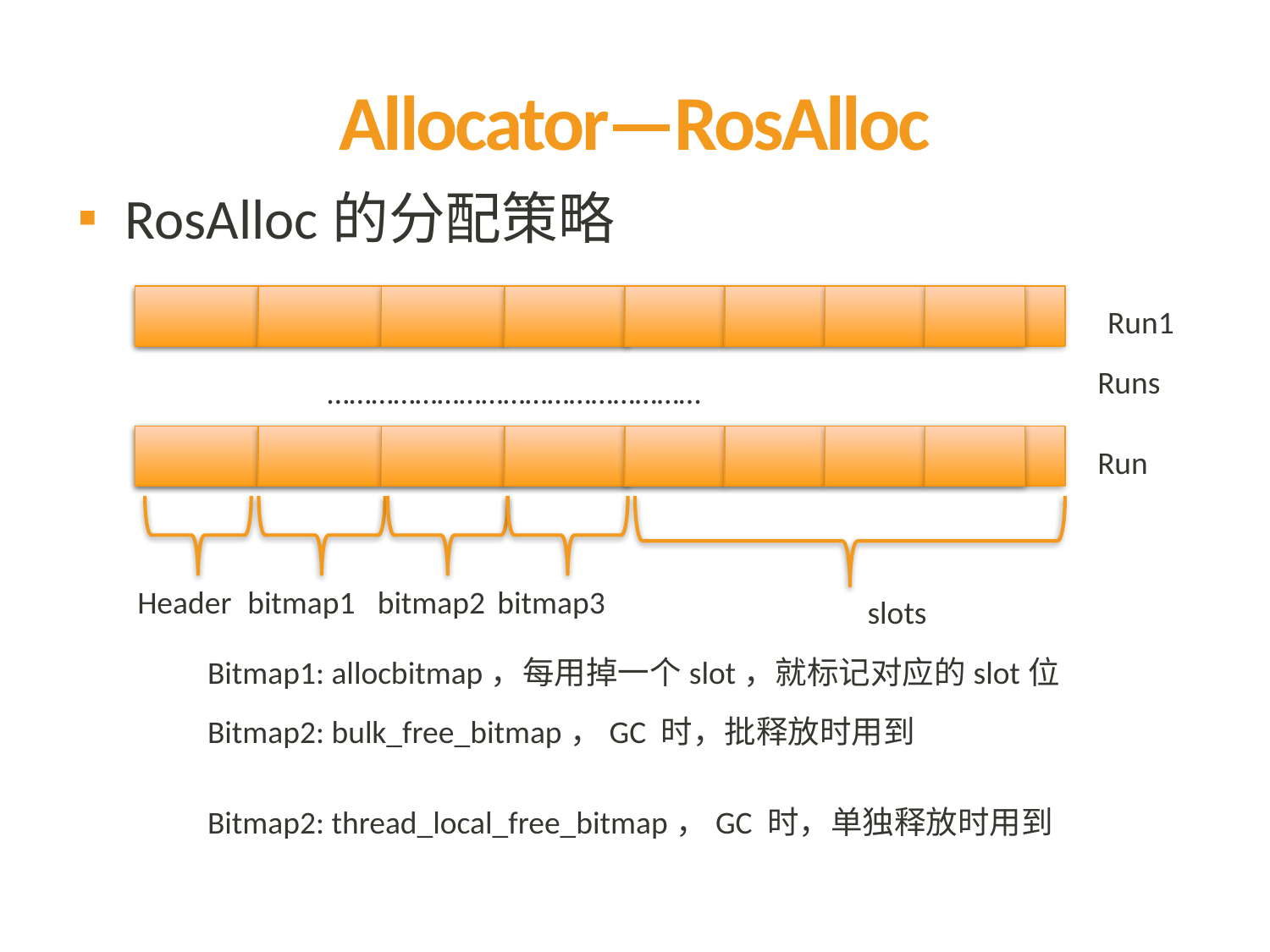

# Allocator—RosAlloc
RosAlloc的分配策略

Run1

Runs
……………………………………………

Run

Header

bitmap1

bitmap2

bitmap3
slots
Bitmap1: allocbitmap，每用掉一个slot，就标记对应的slot位
Bitmap2: bulk_free_bitmap，GC 时，批释放时用到
Bitmap2: thread_local_free_bitmap，GC 时，单独释放时用到